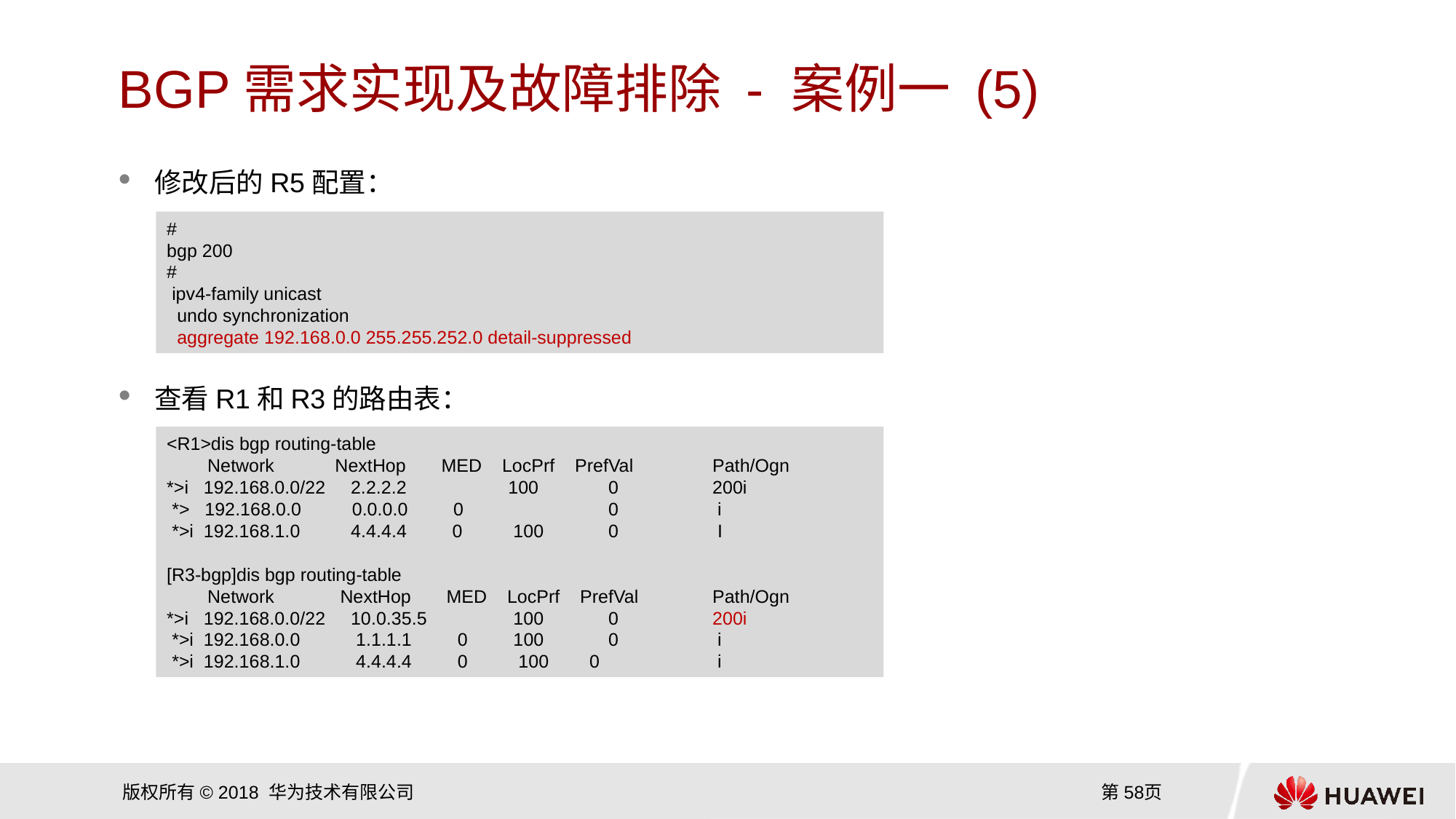

# BGP需求实现及故障排除 - 案例一 (5)
修改后的R5配置：

查看R1和R3的路由表：

#
bgp 200
#
 ipv4-family unicast
  undo synchronization
  aggregate 192.168.0.0 255.255.252.0 detail-suppressed
<R1>dis bgp routing-table
        Network            NextHop       MED    LocPrf    PrefVal 	Path/Ogn
*>i   192.168.0.0/22     2.2.2.2                    100       	 0      	200i
 *>   192.168.0.0          0.0.0.0         0                     	 0     	 i
 *>i  192.168.1.0          4.4.4.4         0          100       	 0     	 I

[R3-bgp]dis bgp routing-table
        Network             NextHop       MED    LocPrf    PrefVal 	Path/Ogn
*>i   192.168.0.0/22     10.0.35.5                 100       	 0        	200i
 *>i  192.168.0.0           1.1.1.1         0         100       	 0        	 i
 *>i  192.168.1.0           4.4.4.4         0          100        0       	 i